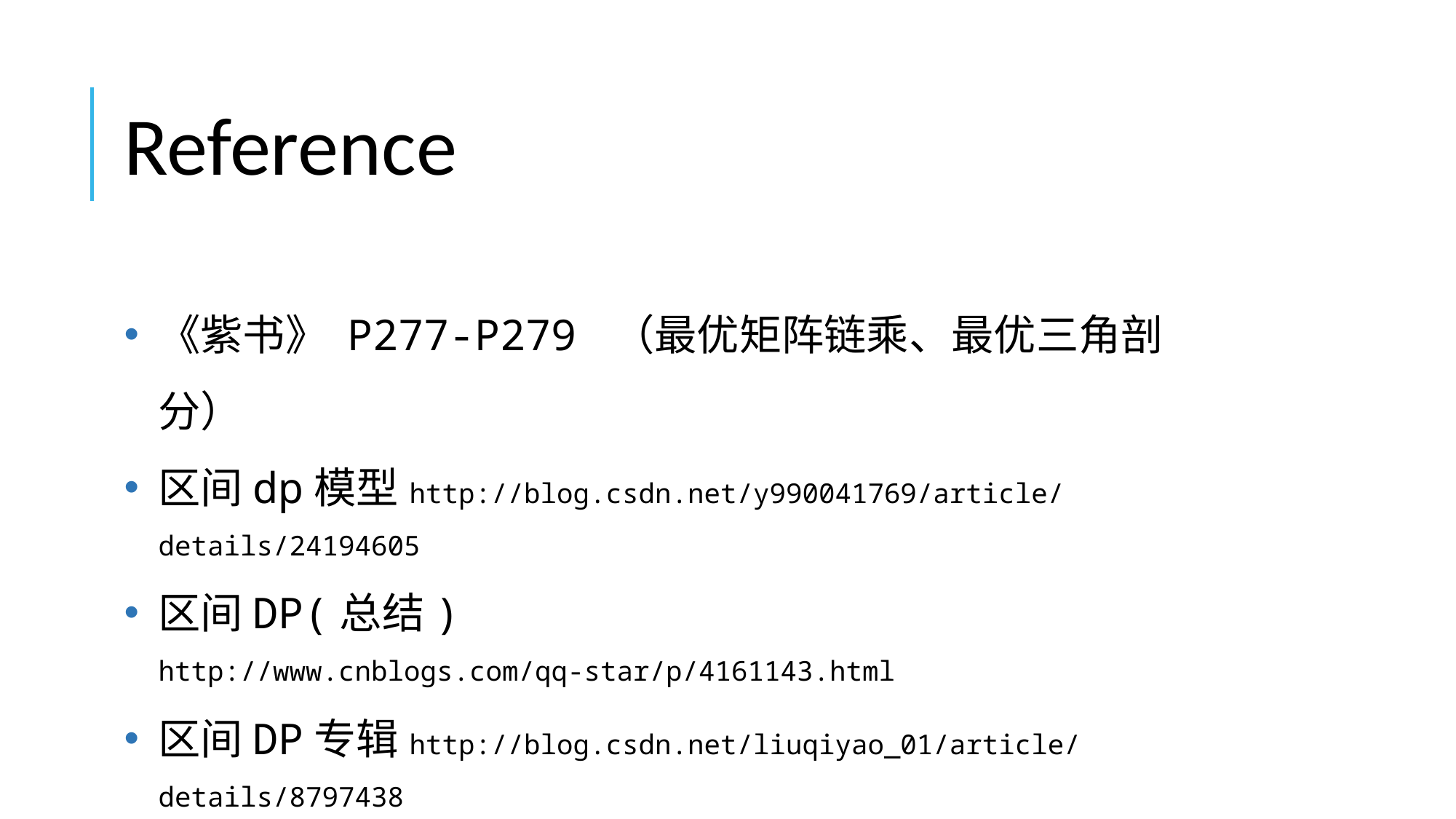

Reference
《紫书》 P277-P279 （最优矩阵链乘、最优三角剖分）
区间dp模型http://blog.csdn.net/y990041769/article/details/24194605
区间DP(总结) http://www.cnblogs.com/qq-star/p/4161143.html
区间DP专辑http://blog.csdn.net/liuqiyao_01/article/details/8797438